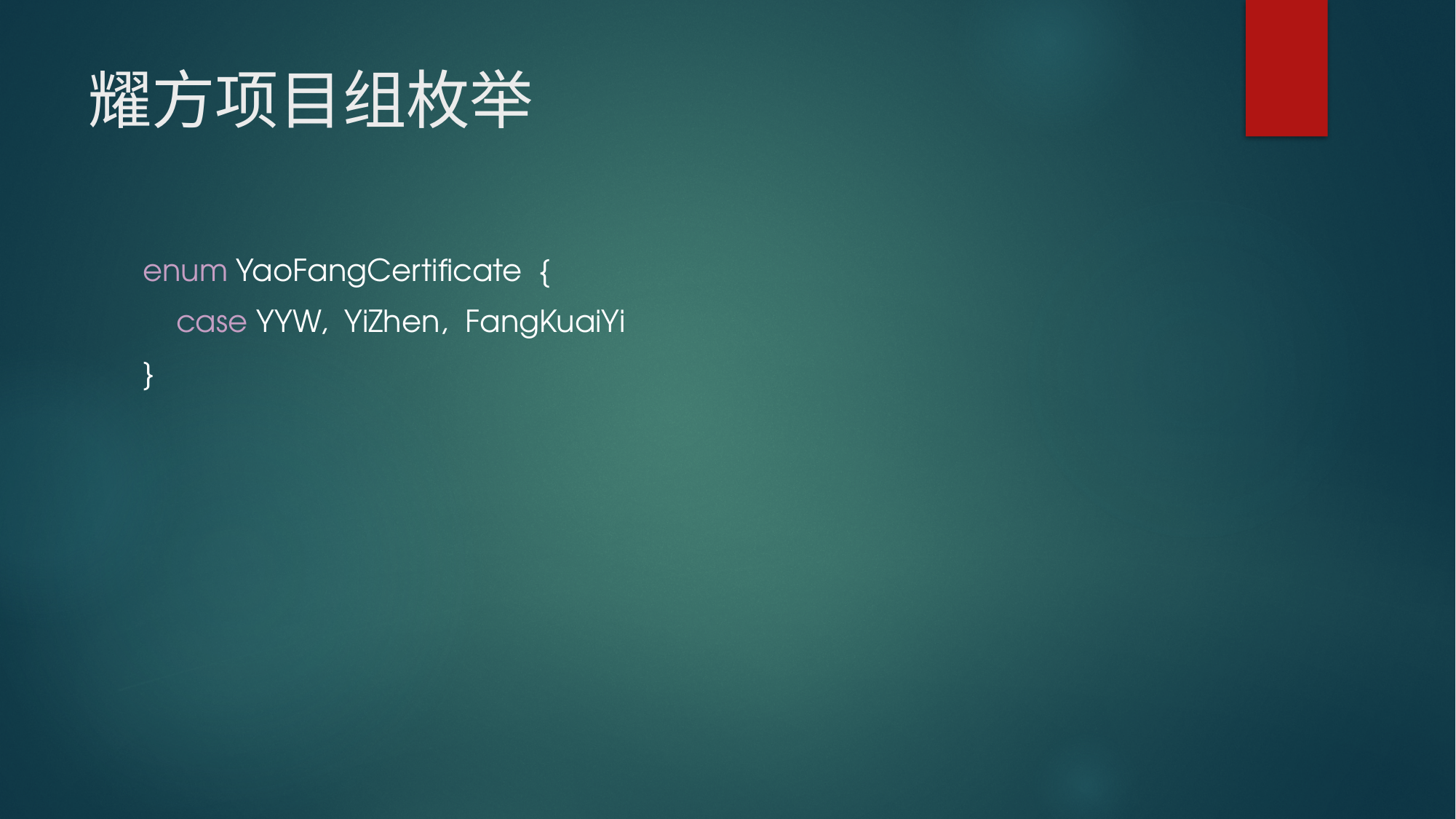

# 耀方项目组枚举
enum YaoFangCertificate  {
    case YYW,  YiZhen,  FangKuaiYi
}